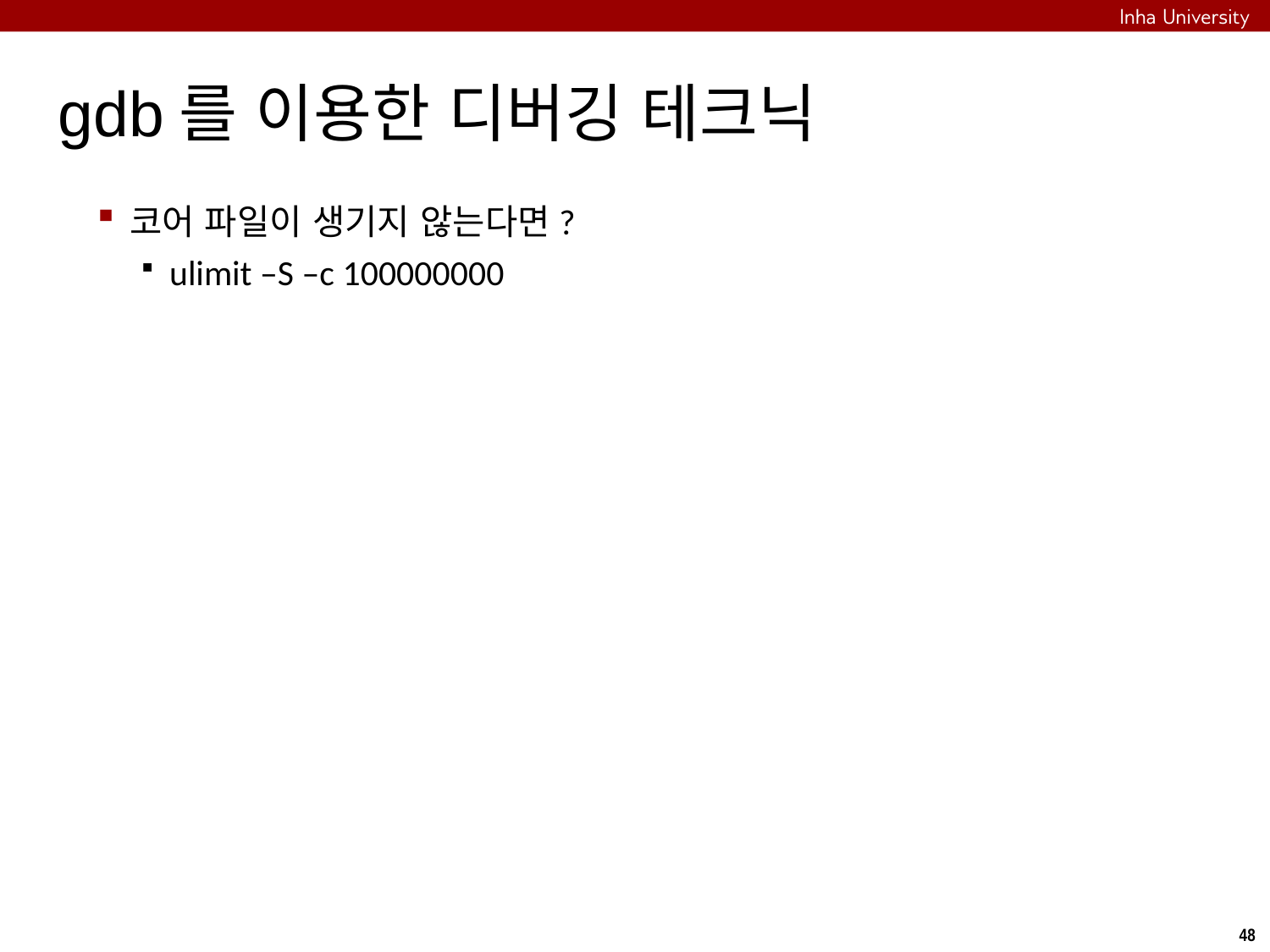

Inha University
# gdb를 이용한 디버깅 테크닉
코어 파일이 생기지 않는다면?
ulimit –S –c 100000000